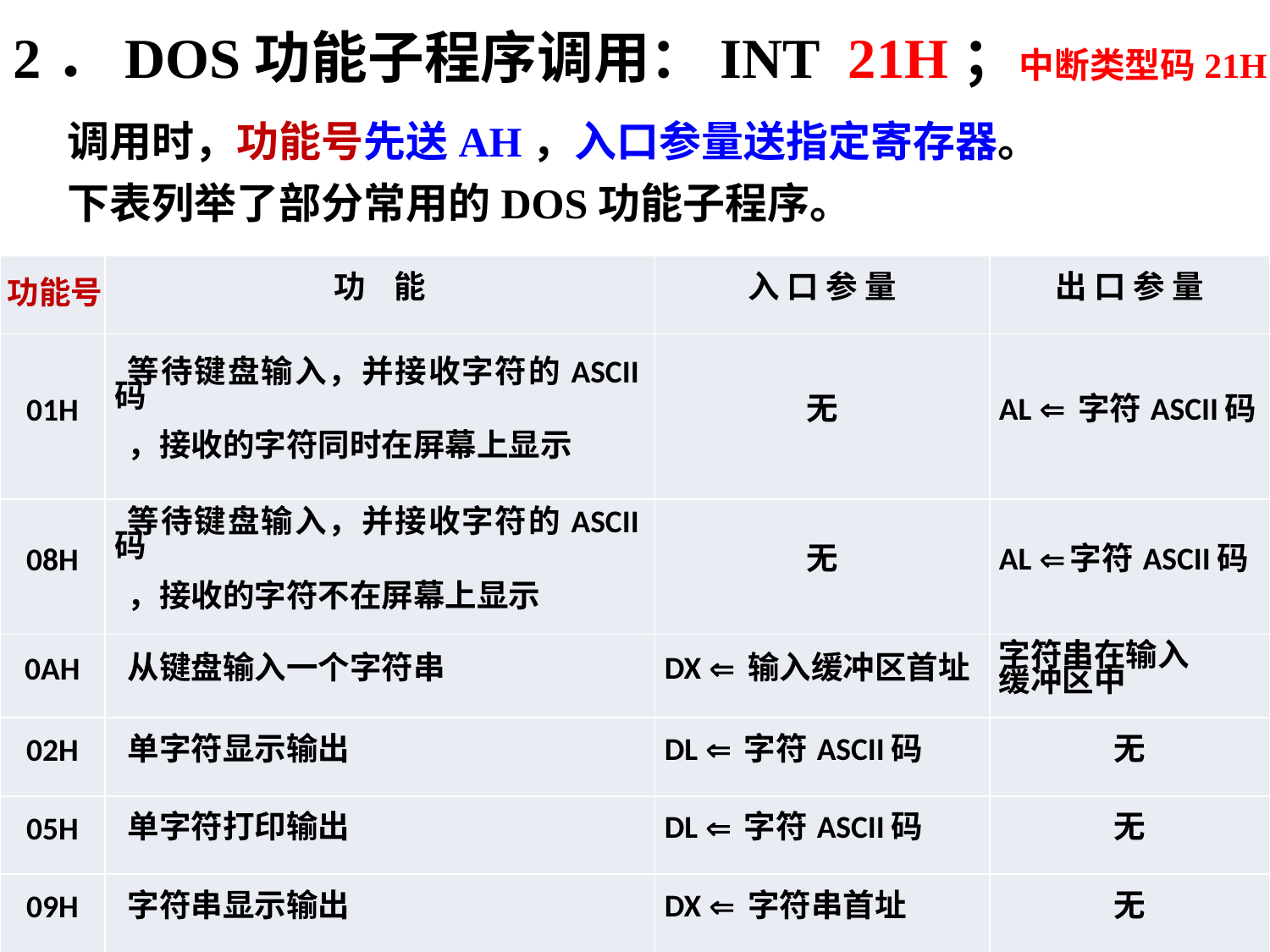

2．DOS功能子程序调用：INT  21H；中断类型码21H
调用时，功能号先送AH，入口参量送指定寄存器。
下表列举了部分常用的DOS功能子程序。
|  | 功 能 | 入 口 参 量 | 出 口 参 量 |
| --- | --- | --- | --- |
| 01H | 等待键盘输入，并接收字符的ASCII码 ，接收的字符同时在屏幕上显示 | 无 | AL ⇐ 字符ASCII码 |
| 08H | 等待键盘输入，并接收字符的ASCII码 ，接收的字符不在屏幕上显示 | 无 | AL ⇐字符ASCII码 |
| 0AH | 从键盘输入一个字符串 | DX ⇐ 输入缓冲区首址 | 字符串在输入 缓冲区中 |
| 02H | 单字符显示输出 | DL ⇐ 字符ASCII码 | 无 |
| 05H | 单字符打印输出 | DL ⇐ 字符ASCII码 | 无 |
| 09H | 字符串显示输出 | DX ⇐ 字符串首址 | 无 |
功能号
126